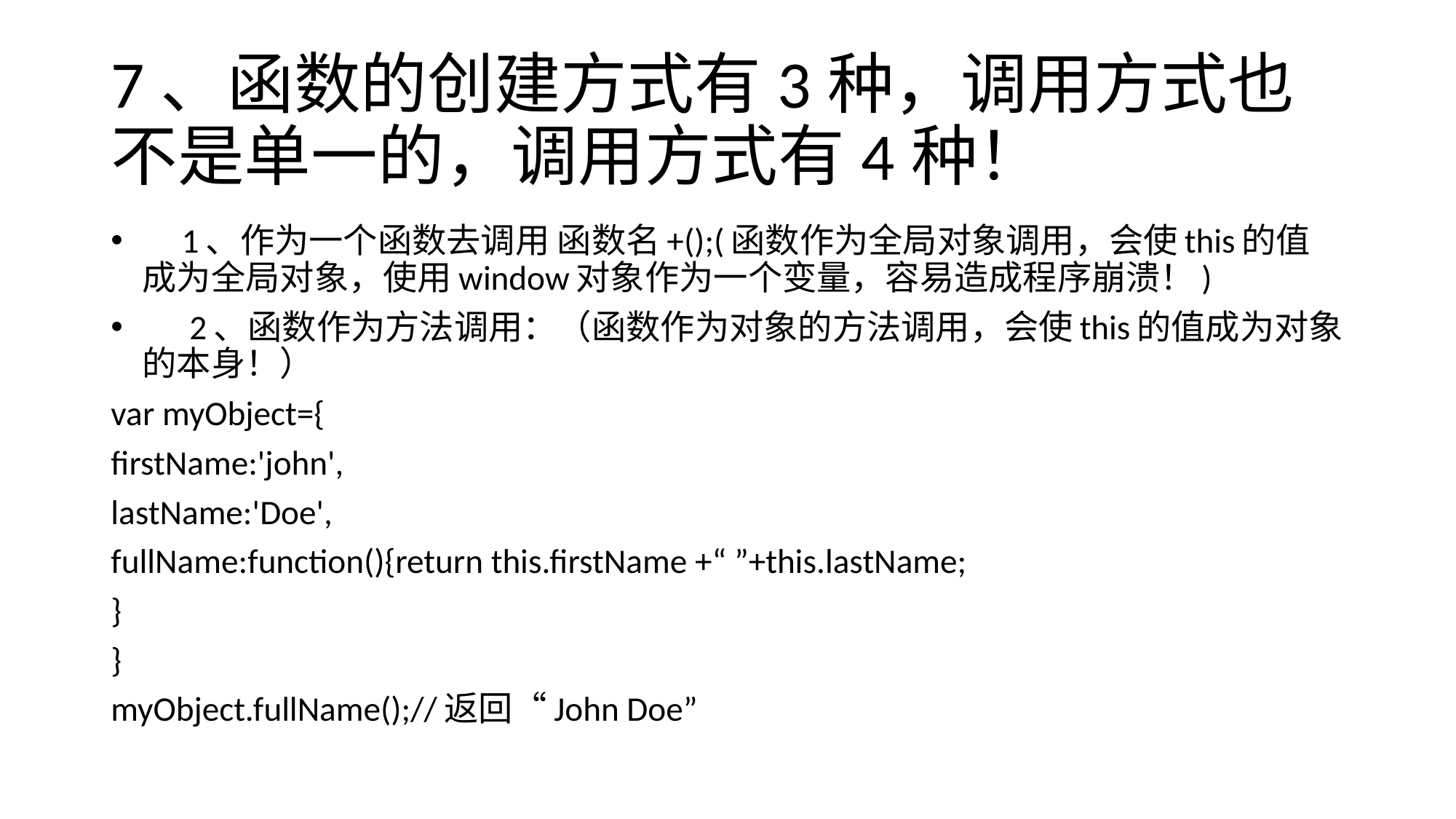

# 7、函数的创建方式有3种，调用方式也不是单一的，调用方式有4种！
     1、作为一个函数去调用 函数名+();(函数作为全局对象调用，会使this的值成为全局对象，使用window对象作为一个变量，容易造成程序崩溃！)
      2、函数作为方法调用：（函数作为对象的方法调用，会使this的值成为对象的本身！）
var myObject={
firstName:'john',
lastName:'Doe',
fullName:function(){return this.firstName +“ ”+this.lastName;
}
}
myObject.fullName();//返回“John Doe”